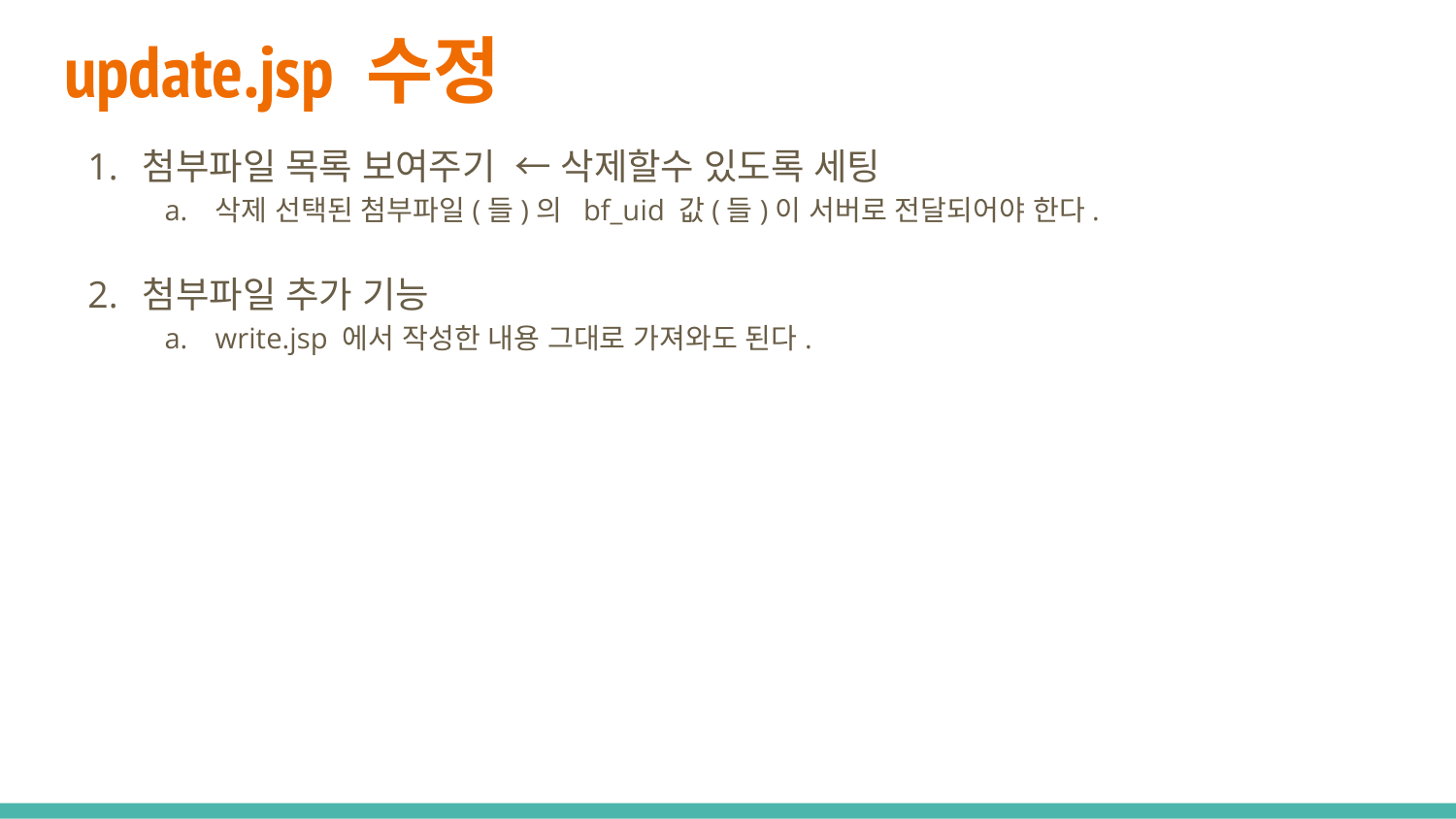

# update.jsp 수정
첨부파일 목록 보여주기  ← 삭제할수 있도록 세팅
삭제 선택된 첨부파일(들)의  bf_uid 값(들)이 서버로 전달되어야 한다.
첨부파일 추가 기능
write.jsp 에서 작성한 내용 그대로 가져와도 된다.